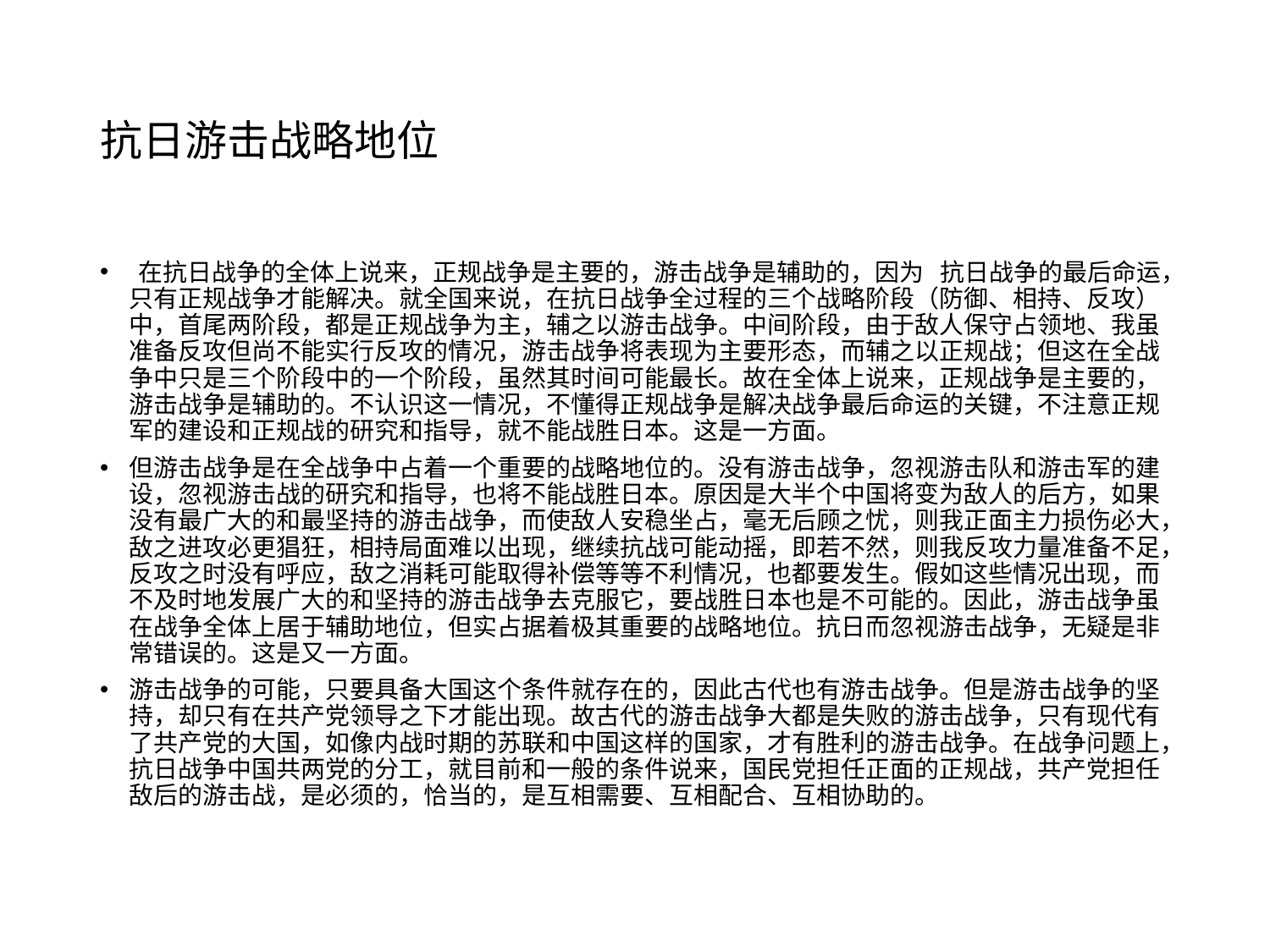

# 抗日游击战略地位
 在抗日战争的全体上说来，正规战争是主要的，游击战争是辅助的，因为   抗日战争的最后命运，只有正规战争才能解决。就全国来说，在抗日战争全过程的三个战略阶段（防御、相持、反攻）中，首尾两阶段，都是正规战争为主，辅之以游击战争。中间阶段，由于敌人保守占领地、我虽准备反攻但尚不能实行反攻的情况，游击战争将表现为主要形态，而辅之以正规战；但这在全战争中只是三个阶段中的一个阶段，虽然其时间可能最长。故在全体上说来，正规战争是主要的，游击战争是辅助的。不认识这一情况，不懂得正规战争是解决战争最后命运的关键，不注意正规军的建设和正规战的研究和指导，就不能战胜日本。这是一方面。
但游击战争是在全战争中占着一个重要的战略地位的。没有游击战争，忽视游击队和游击军的建设，忽视游击战的研究和指导，也将不能战胜日本。原因是大半个中国将变为敌人的后方，如果没有最广大的和最坚持的游击战争，而使敌人安稳坐占，毫无后顾之忧，则我正面主力损伤必大，敌之进攻必更猖狂，相持局面难以出现，继续抗战可能动摇，即若不然，则我反攻力量准备不足，反攻之时没有呼应，敌之消耗可能取得补偿等等不利情况，也都要发生。假如这些情况出现，而不及时地发展广大的和坚持的游击战争去克服它，要战胜日本也是不可能的。因此，游击战争虽在战争全体上居于辅助地位，但实占据着极其重要的战略地位。抗日而忽视游击战争，无疑是非常错误的。这是又一方面。
游击战争的可能，只要具备大国这个条件就存在的，因此古代也有游击战争。但是游击战争的坚持，却只有在共产党领导之下才能出现。故古代的游击战争大都是失败的游击战争，只有现代有了共产党的大国，如像内战时期的苏联和中国这样的国家，才有胜利的游击战争。在战争问题上，抗日战争中国共两党的分工，就目前和一般的条件说来，国民党担任正面的正规战，共产党担任敌后的游击战，是必须的，恰当的，是互相需要、互相配合、互相协助的。